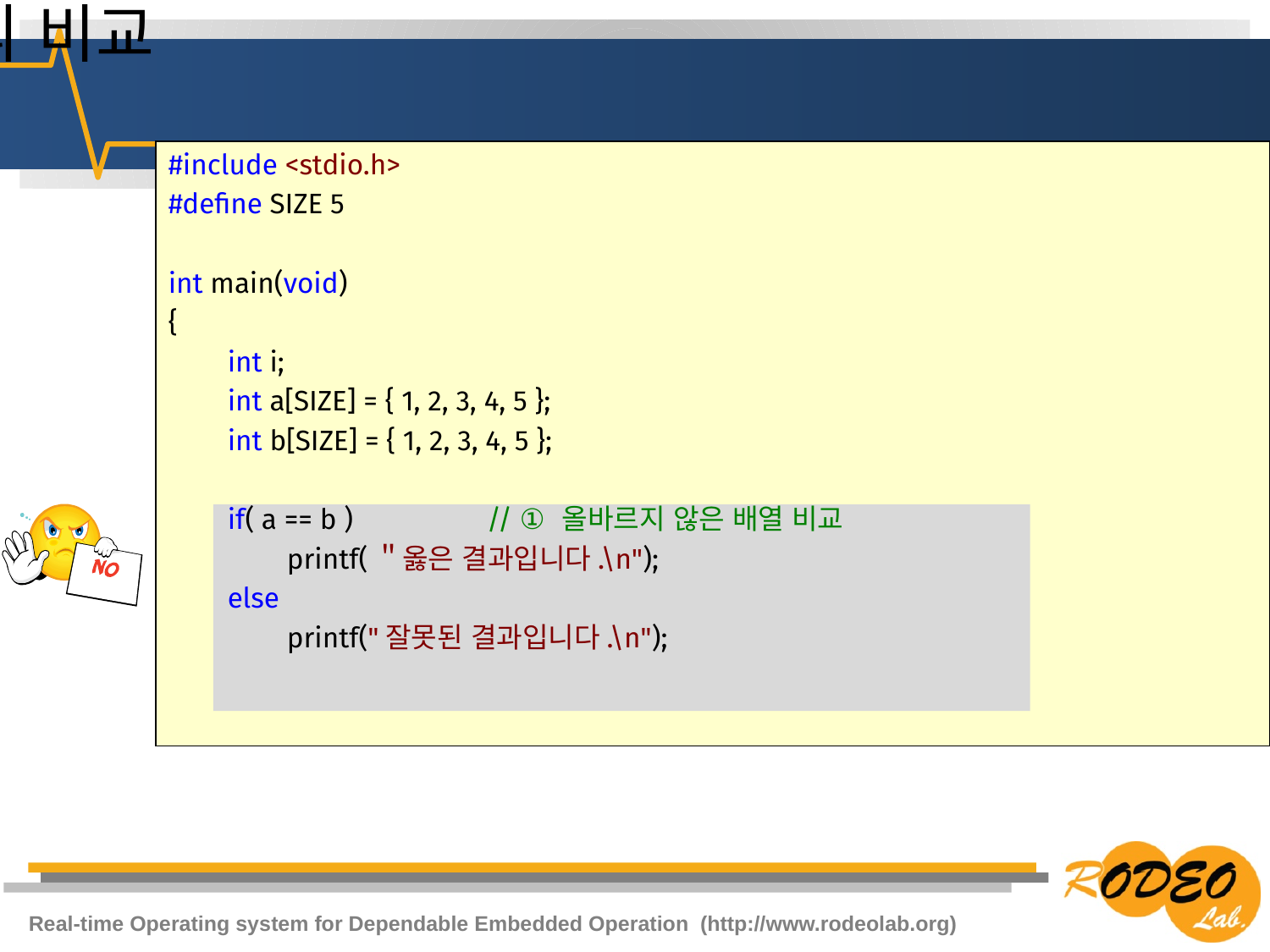

# 배열의 비교
#include <stdio.h>
#define SIZE 5

int main(void)
{
        int i;
        int a[SIZE] = { 1, 2, 3, 4, 5 };
        int b[SIZE] = { 1, 2, 3, 4, 5 };

        if( a == b )                  // ① 올바르지 않은 배열 비교
                printf(＂옳은 결과입니다.\n");
        else
                printf("잘못된 결과입니다.\n");